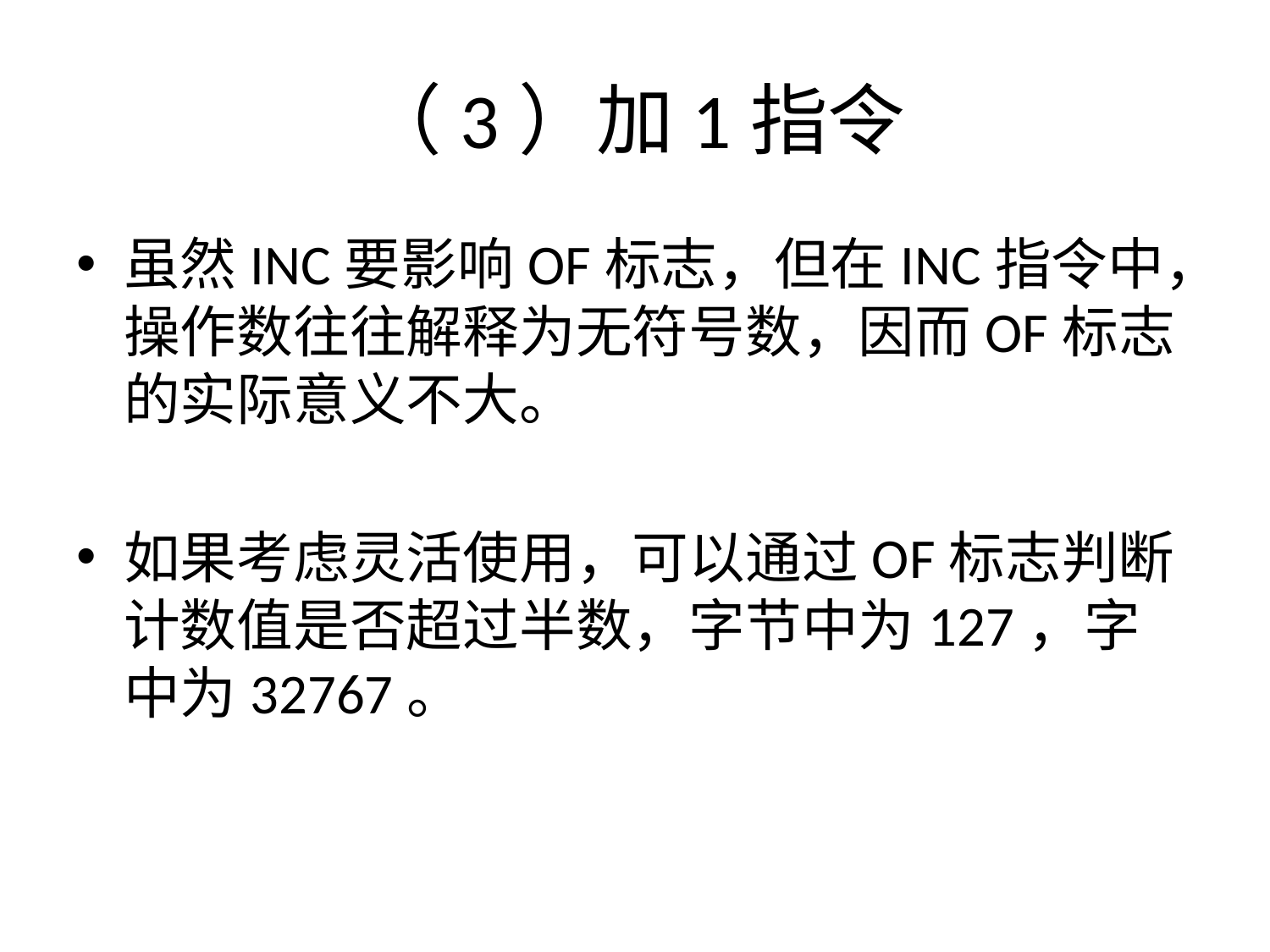

# （3）加1指令
虽然INC要影响OF标志，但在INC指令中，操作数往往解释为无符号数，因而OF标志的实际意义不大。

如果考虑灵活使用，可以通过OF标志判断计数值是否超过半数，字节中为127，字中为32767。